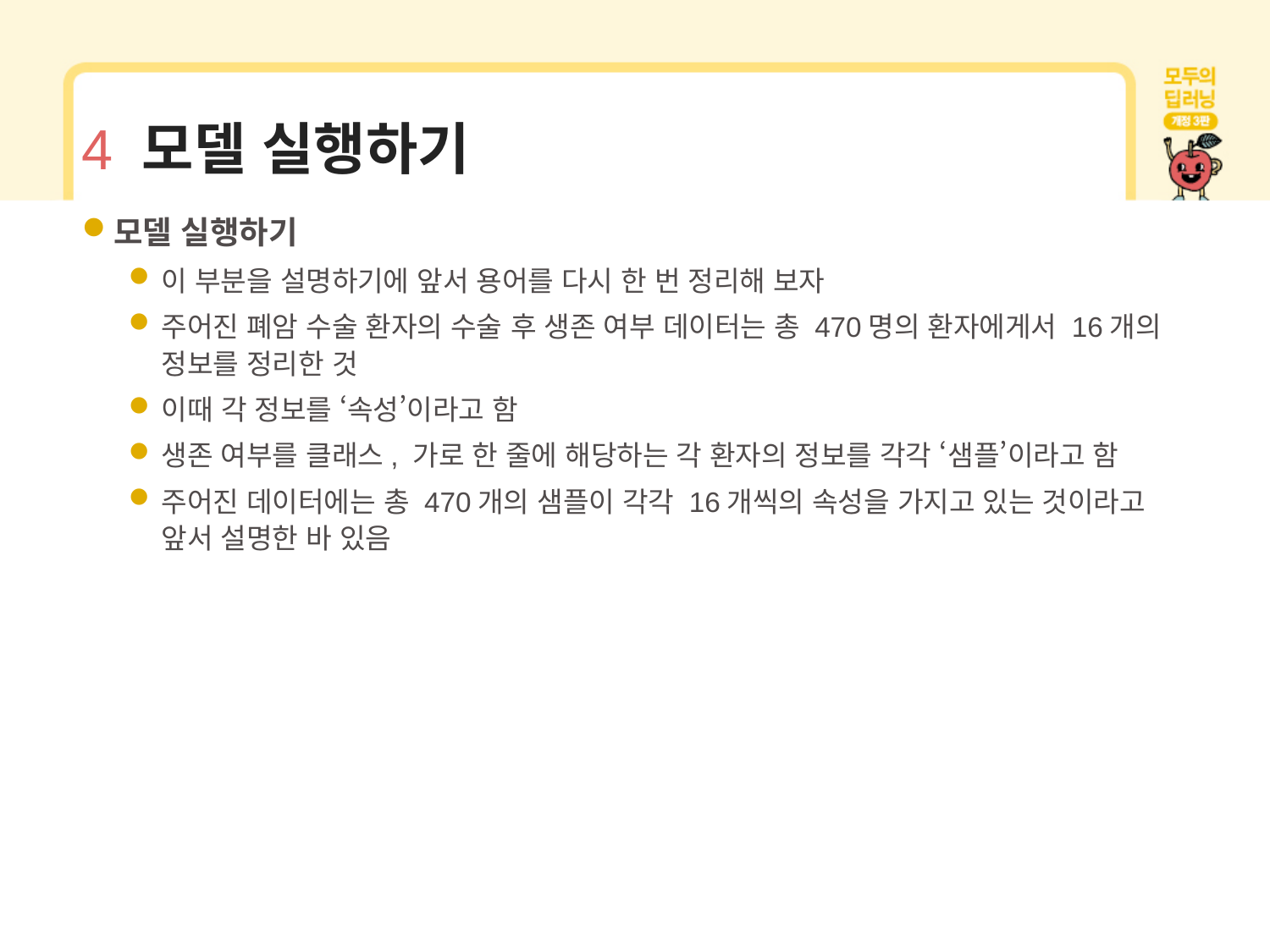

# 4 모델 실행하기
모델 실행하기
이 부분을 설명하기에 앞서 용어를 다시 한 번 정리해 보자
주어진 폐암 수술 환자의 수술 후 생존 여부 데이터는 총 470명의 환자에게서 16개의 정보를 정리한 것
이때 각 정보를 ‘속성’이라고 함
생존 여부를 클래스, 가로 한 줄에 해당하는 각 환자의 정보를 각각 ‘샘플’이라고 함
주어진 데이터에는 총 470개의 샘플이 각각 16개씩의 속성을 가지고 있는 것이라고 앞서 설명한 바 있음